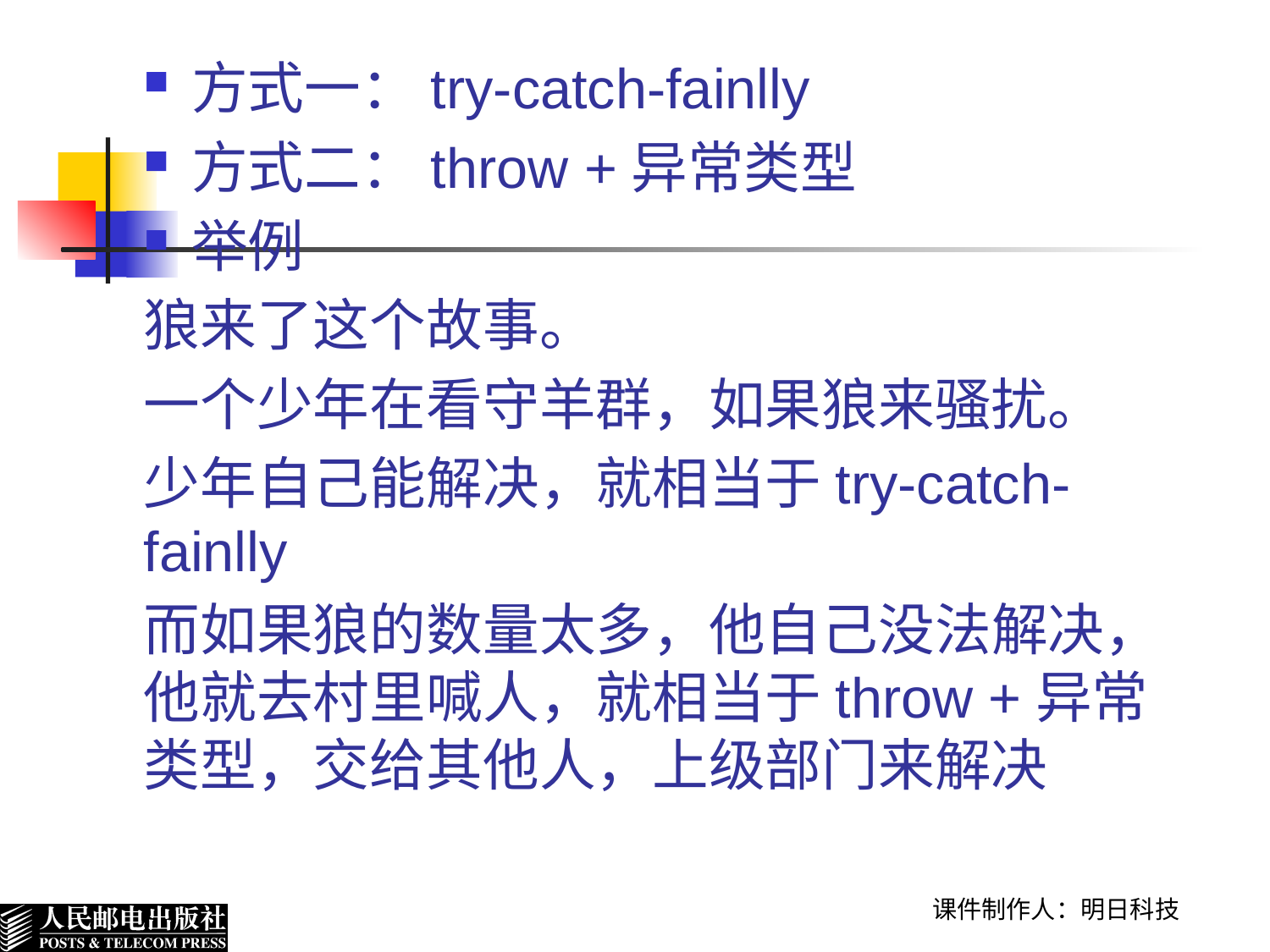

方式一：try-catch-fainlly
方式二：throw +异常类型
举例
狼来了这个故事。
一个少年在看守羊群，如果狼来骚扰。
少年自己能解决，就相当于try-catch-fainlly
而如果狼的数量太多，他自己没法解决，他就去村里喊人，就相当于throw +异常类型，交给其他人，上级部门来解决
课件制作人：明日科技